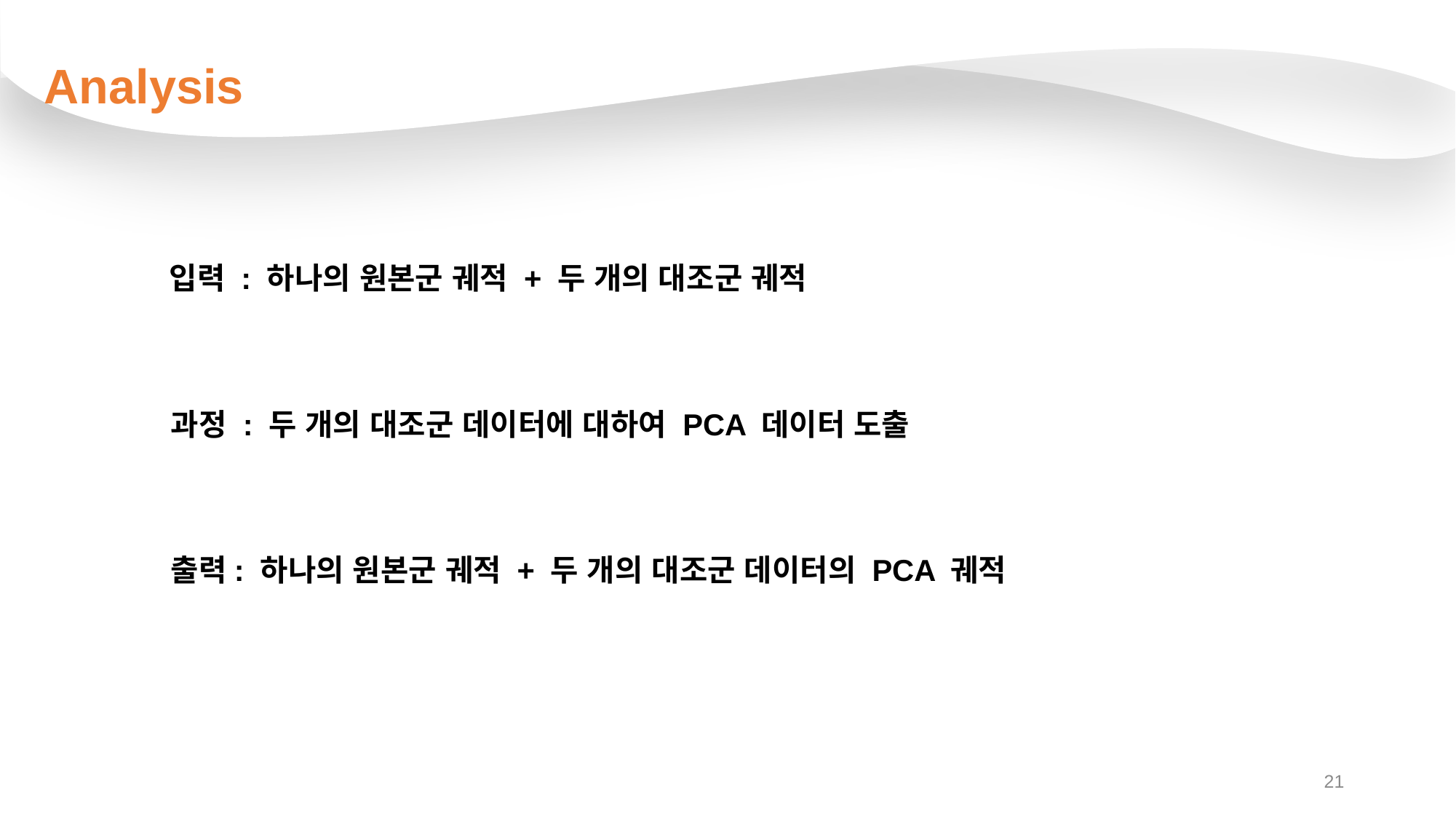

Analysis

 입력 : 하나의 원본군 궤적 + 두 개의 대조군 궤적

 과정 : 두 개의 대조군 데이터에 대하여 PCA 데이터 도출

 출력: 하나의 원본군 궤적 + 두 개의 대조군 데이터의 PCA 궤적

21